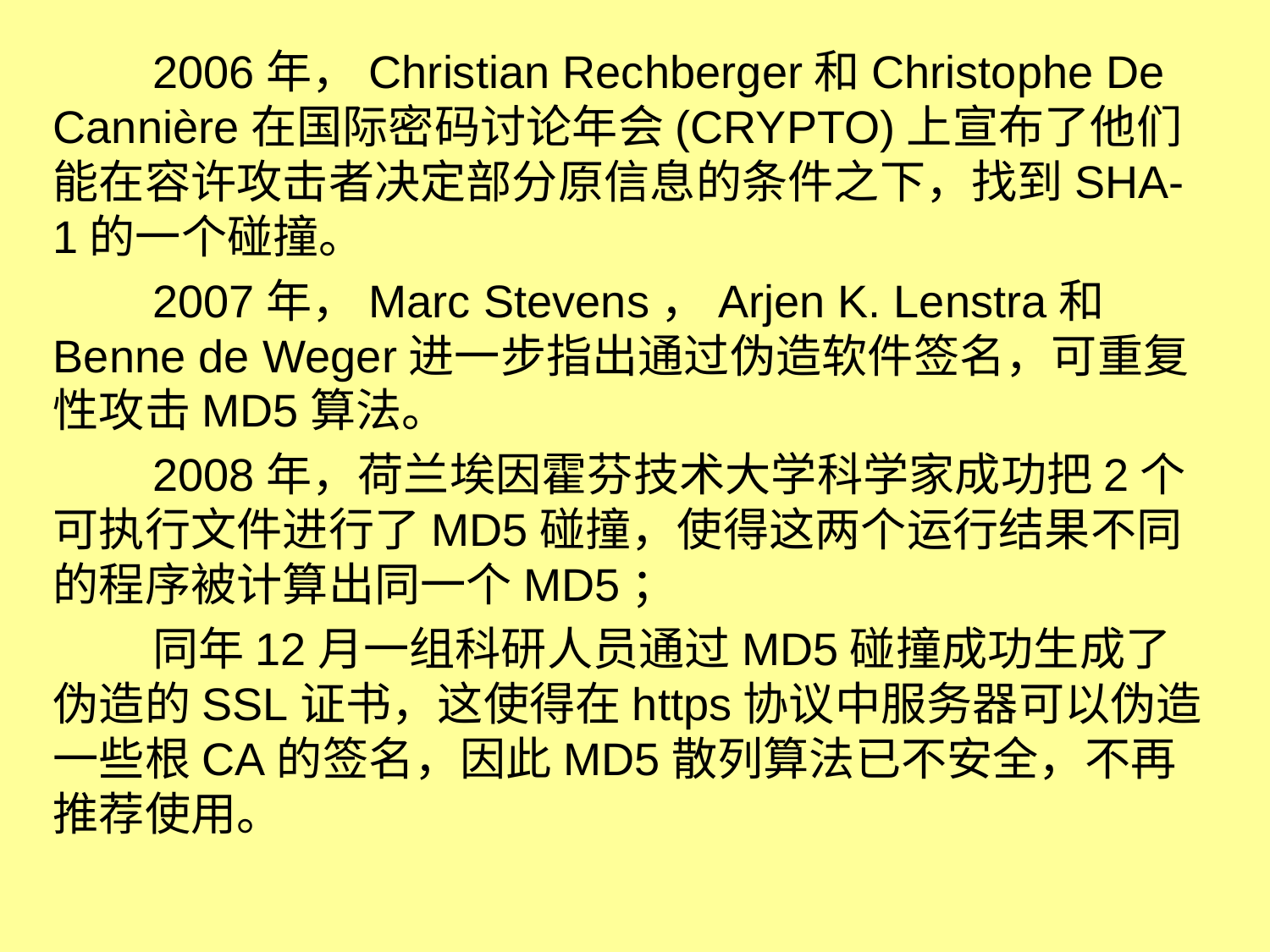

2006年，Christian Rechberger和Christophe De Cannière在国际密码讨论年会(CRYPTO)上宣布了他们能在容许攻击者决定部分原信息的条件之下，找到SHA-1的一个碰撞。
2007年，Marc Stevens，Arjen K. Lenstra和Benne de Weger进一步指出通过伪造软件签名，可重复性攻击MD5算法。
2008年，荷兰埃因霍芬技术大学科学家成功把2个可执行文件进行了MD5碰撞，使得这两个运行结果不同的程序被计算出同一个MD5；
同年12月一组科研人员通过MD5碰撞成功生成了伪造的SSL证书，这使得在https协议中服务器可以伪造一些根CA的签名，因此MD5散列算法已不安全，不再推荐使用。